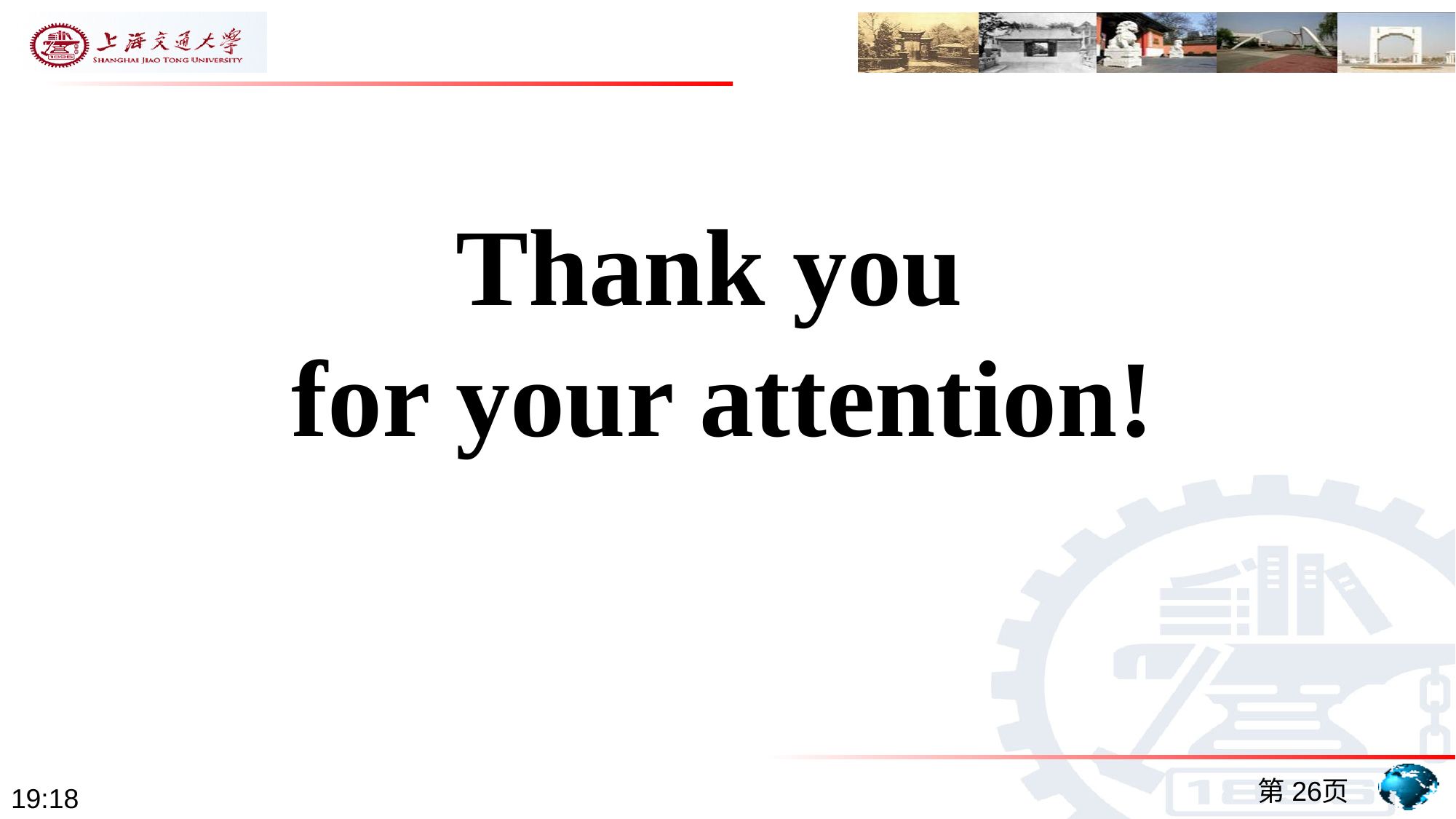

Thank you
for your attention!
第26页
19:18